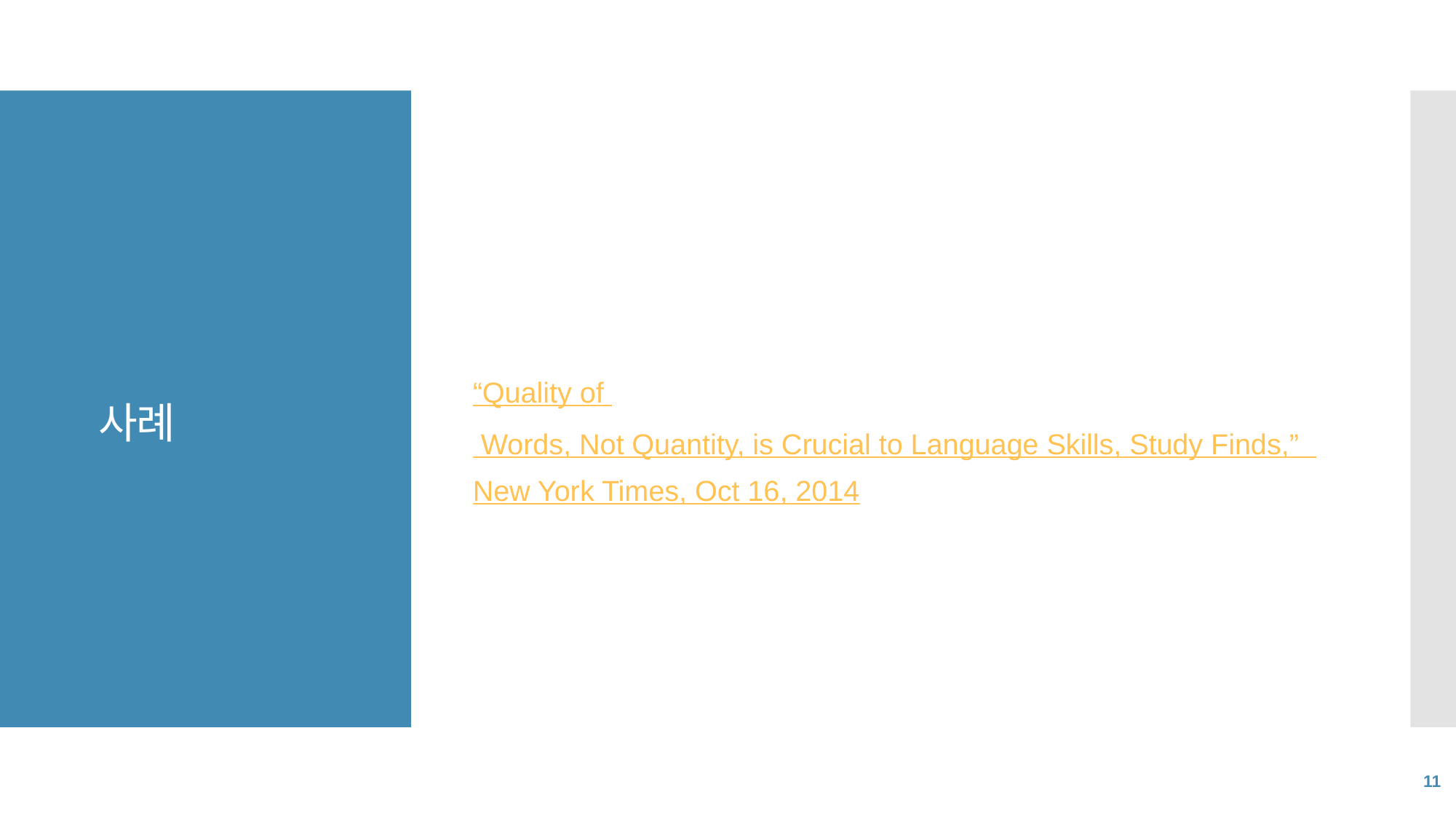

“Quality of  Words, Not Quantity, is Crucial to Language Skills, Study Finds,”  New York Times, Oct 16, 2014
# 사례
11